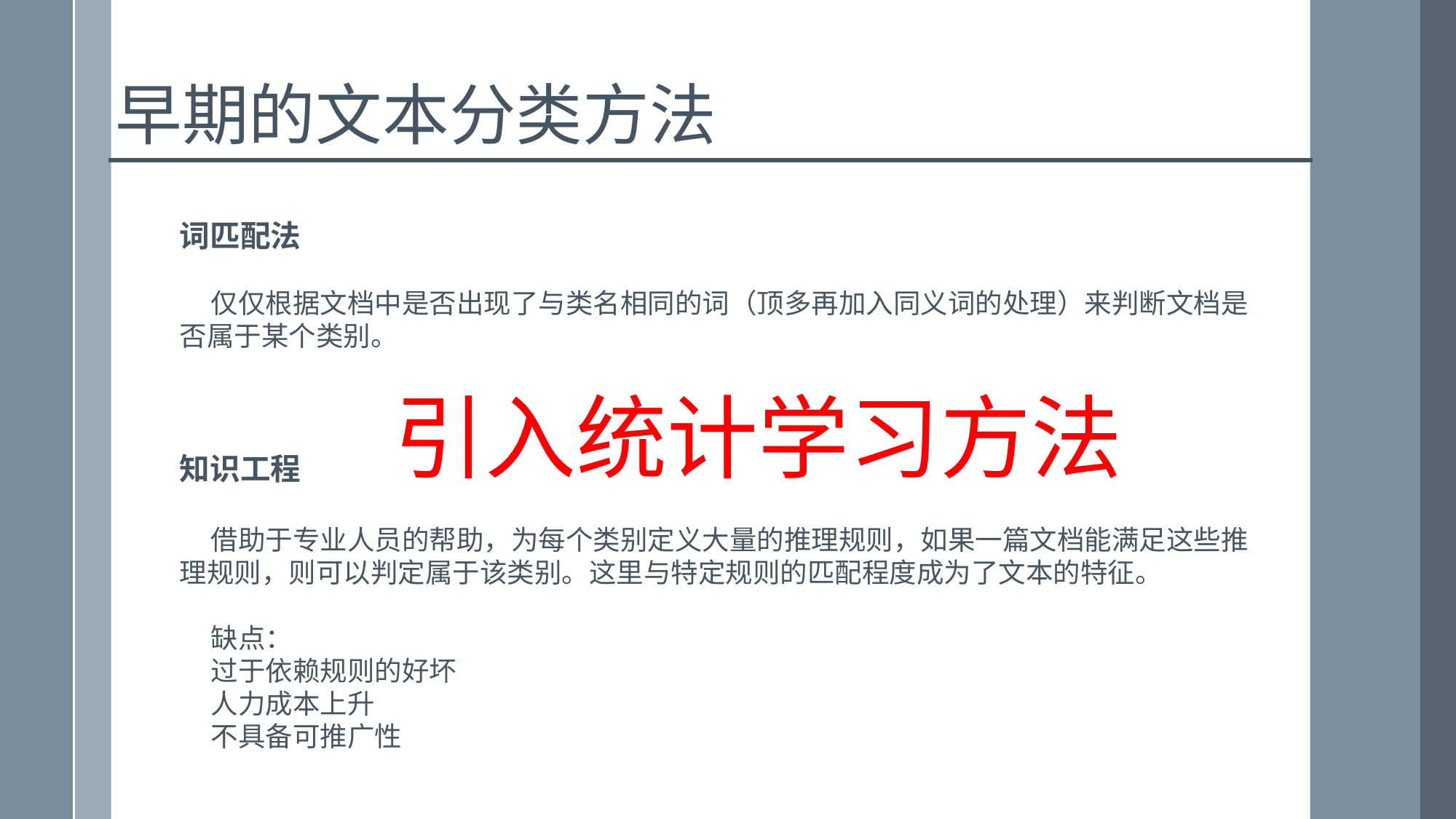

早期的文本分类方法
词匹配法

    仅仅根据文档中是否出现了与类名相同的词（顶多再加入同义词的处理）来判断文档是否属于某个类别。

知识工程

    借助于专业人员的帮助，为每个类别定义大量的推理规则，如果一篇文档能满足这些推理规则，则可以判定属于该类别。这里与特定规则的匹配程度成为了文本的特征。

    缺点：
    过于依赖规则的好坏
    人力成本上升
    不具备可推广性

引入统计学习方法